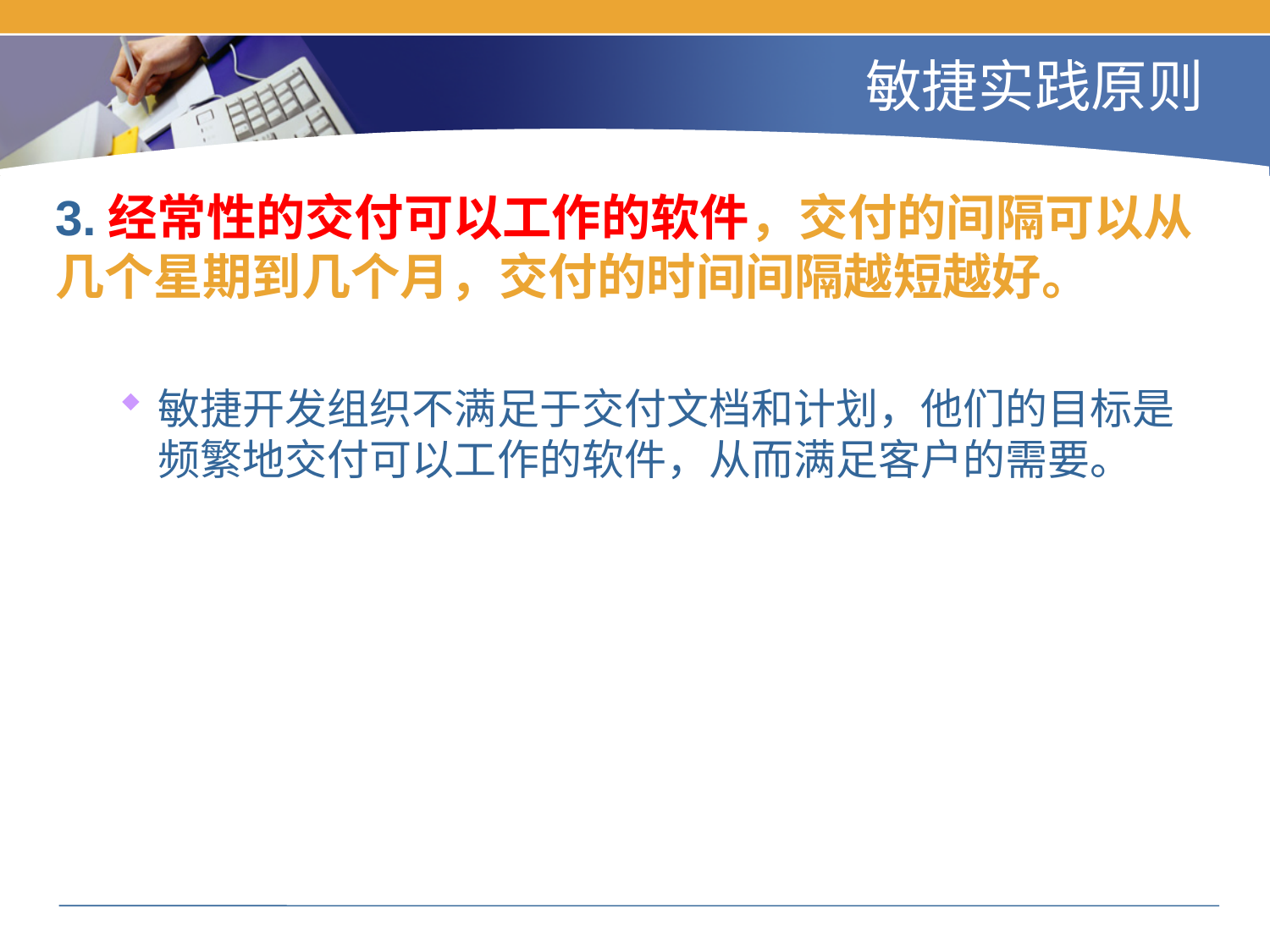

# 敏捷实践原则
3.经常性的交付可以工作的软件，交付的间隔可以从几个星期到几个月，交付的时间间隔越短越好。

敏捷开发组织不满足于交付文档和计划，他们的目标是频繁地交付可以工作的软件，从而满足客户的需要。